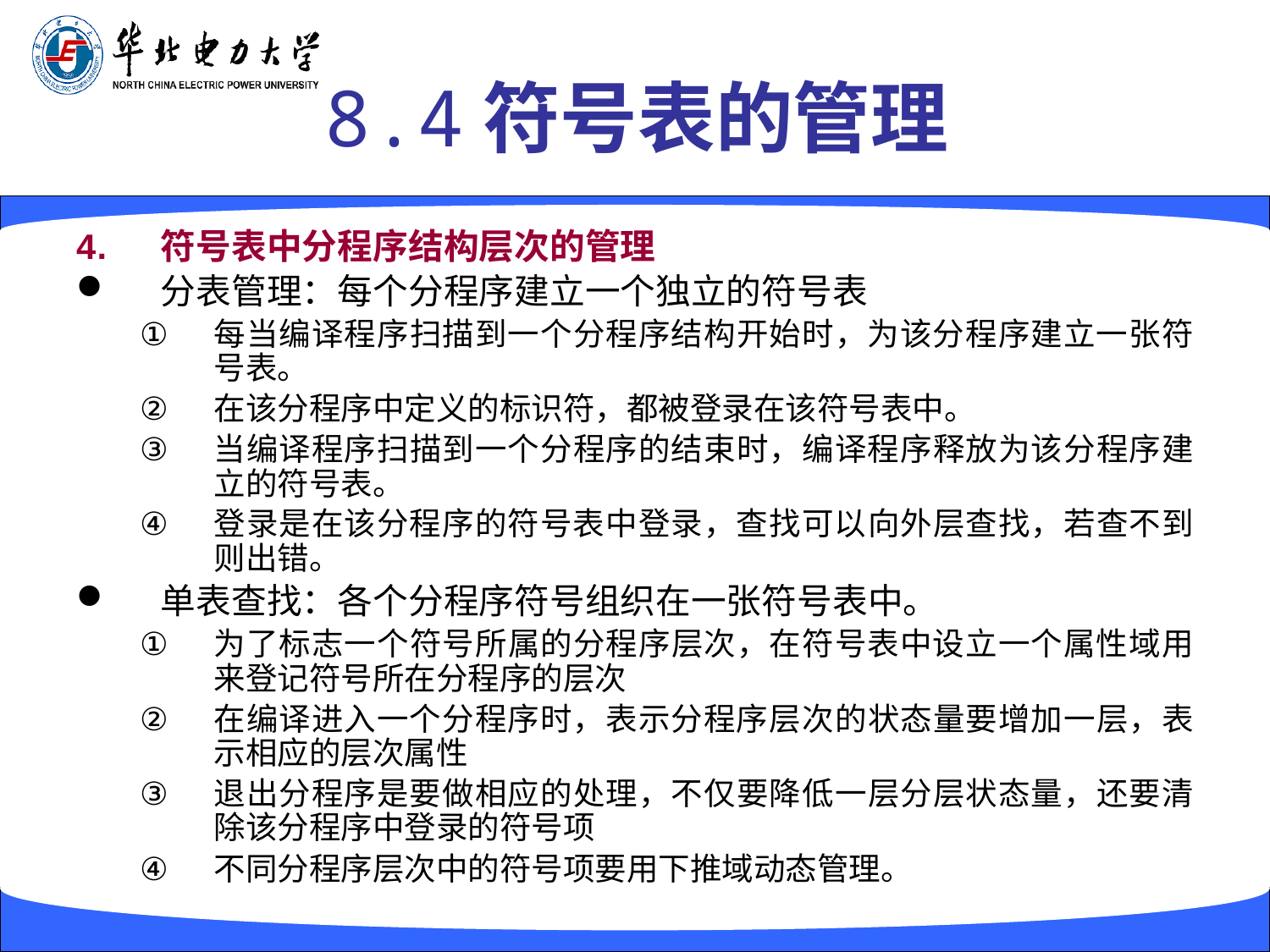

# 8.4符号表的管理
符号表中分程序结构层次的管理
分表管理：每个分程序建立一个独立的符号表
每当编译程序扫描到一个分程序结构开始时，为该分程序建立一张符号表。
在该分程序中定义的标识符，都被登录在该符号表中。
当编译程序扫描到一个分程序的结束时，编译程序释放为该分程序建立的符号表。
登录是在该分程序的符号表中登录，查找可以向外层查找，若查不到则出错。
单表查找：各个分程序符号组织在一张符号表中。
为了标志一个符号所属的分程序层次，在符号表中设立一个属性域用来登记符号所在分程序的层次
在编译进入一个分程序时，表示分程序层次的状态量要增加一层，表示相应的层次属性
退出分程序是要做相应的处理，不仅要降低一层分层状态量，还要清除该分程序中登录的符号项
不同分程序层次中的符号项要用下推域动态管理。